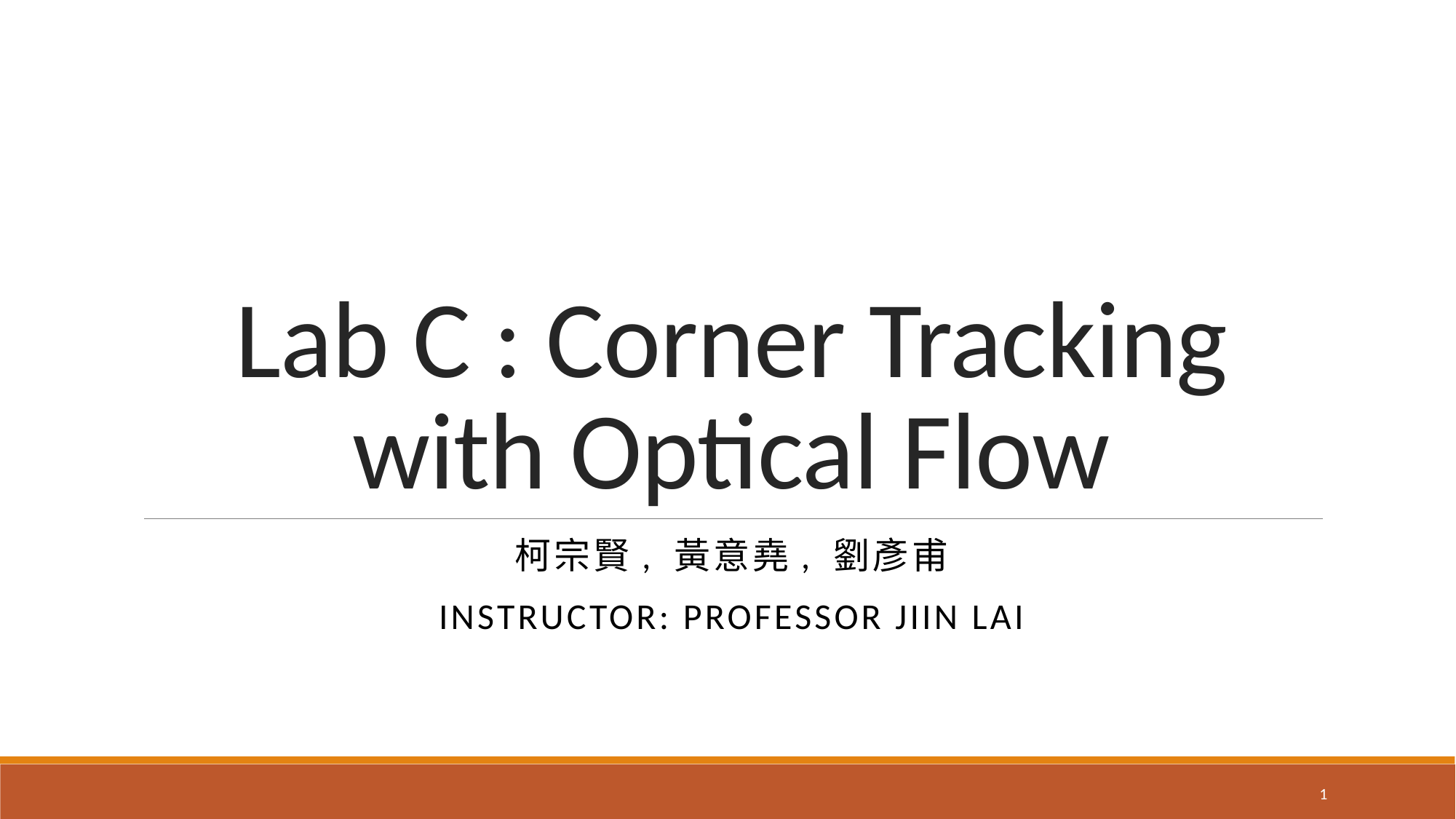

# Lab C : Corner Tracking with Optical Flow
柯宗賢, 黃意堯, 劉彥甫
INSTRUCTOR: Professor Jiin Lai
1